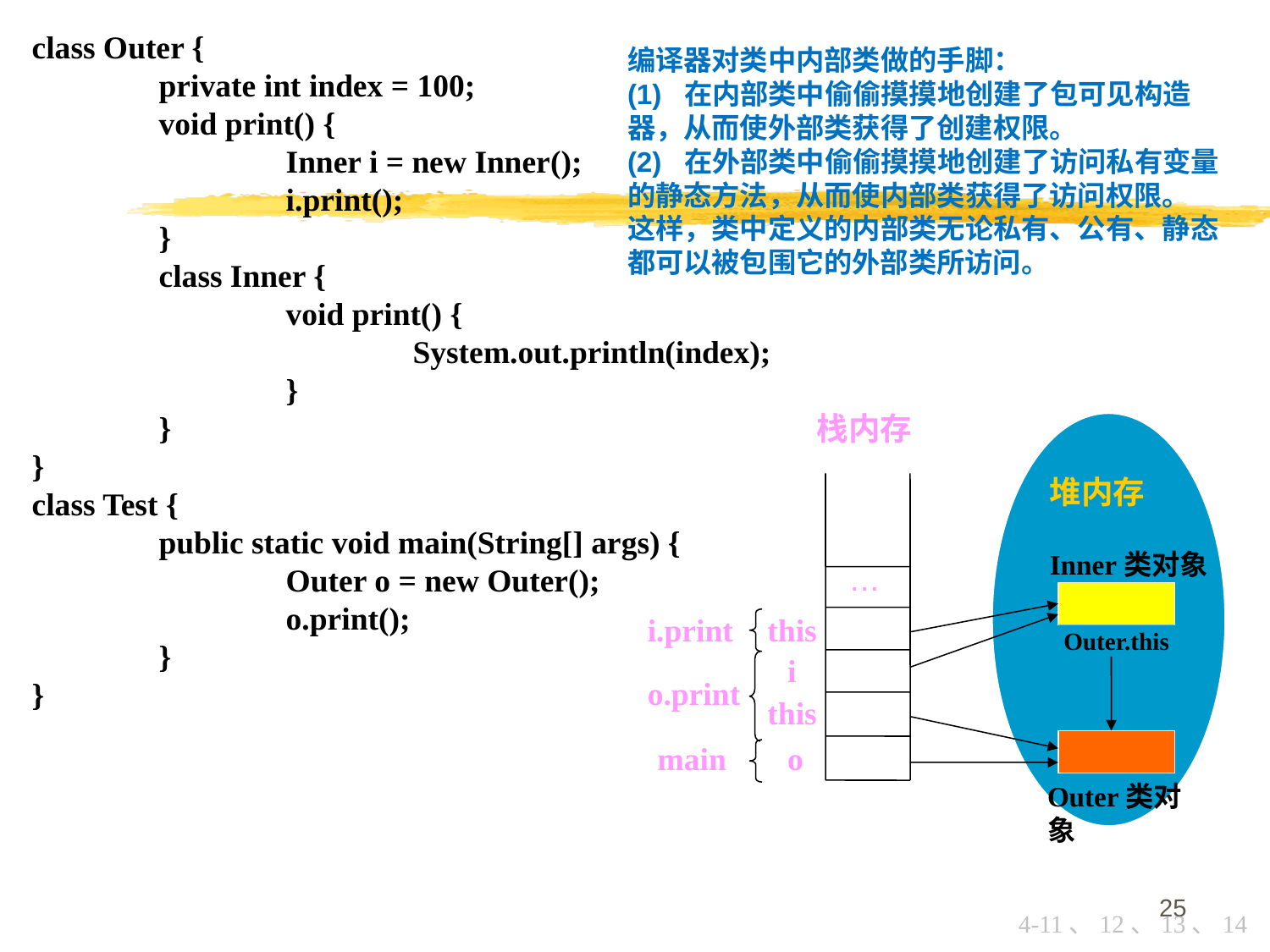

class Outer {
	private int index = 100;
	void print() {
		Inner i = new Inner();
		i.print();
	}
	class Inner {
		void print() {
			System.out.println(index);
		}
	}
}
class Test {
	public static void main(String[] args) {
		Outer o = new Outer();
		o.print();
	}
}
编译器对类中内部类做的手脚：
(1)  在内部类中偷偷摸摸地创建了包可见构造器，从而使外部类获得了创建权限。
(2)  在外部类中偷偷摸摸地创建了访问私有变量的静态方法，从而使内部类获得了访问权限。
这样，类中定义的内部类无论私有、公有、静态都可以被包围它的外部类所访问。
栈内存

堆内存

Inner类对象
…

i.print
this

Outer.this
i

o.print
this

main
o

Outer类对象

25
4-11、12、13、14